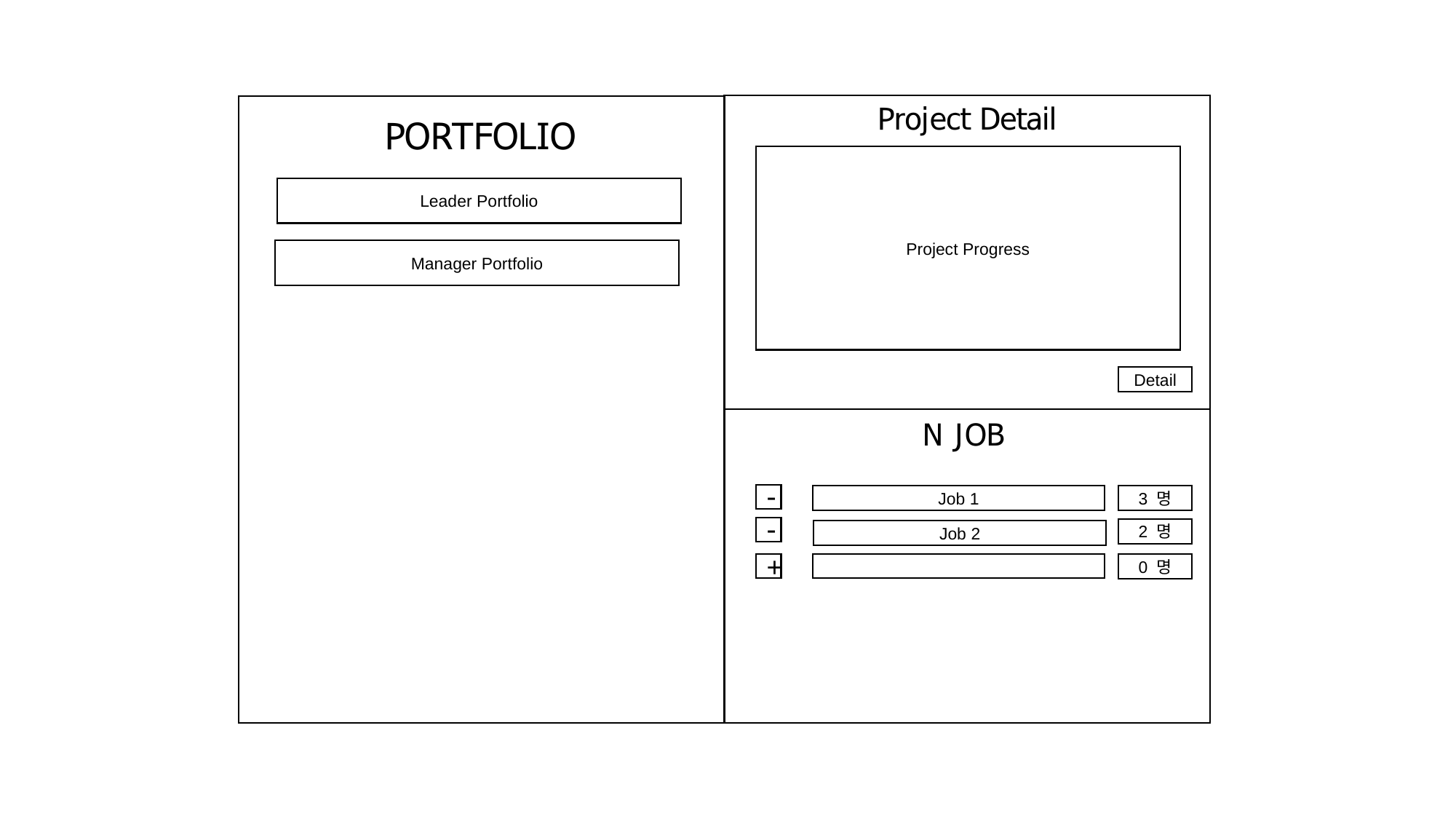

Project Detail

PORTFOLIO
Project Progress
Leader Portfolio
Manager Portfolio
Detail

N JOB
-
Job 1
3 명
-
2 명
Job 2

+
0 명